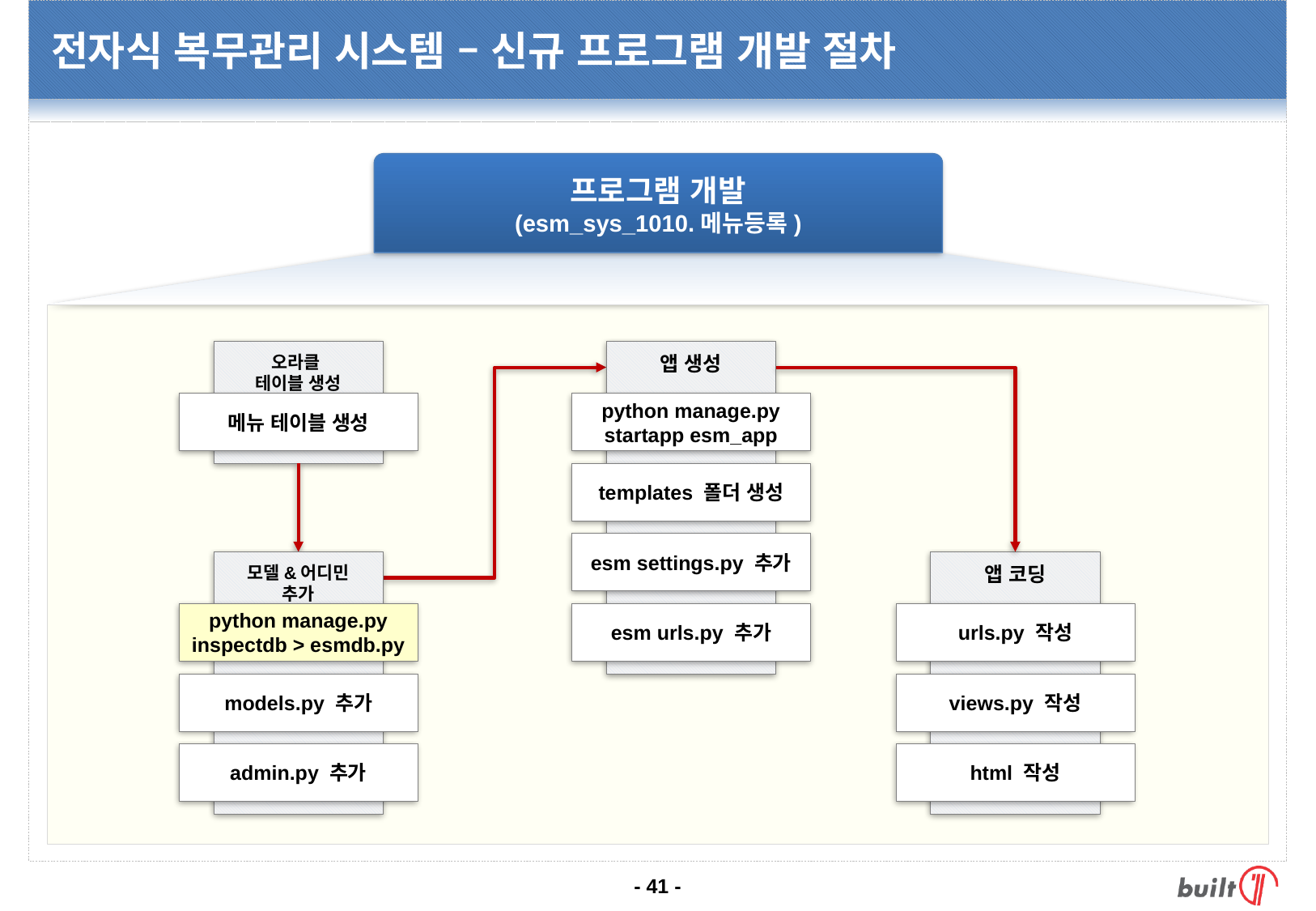

# 전자식 복무관리 시스템 – 신규 프로그램 개발 절차

프로그램 개발
(esm_sys_1010.메뉴등록)

오라클
테이블 생성
메뉴 테이블 생성
앱 생성

python manage.py startapp esm_app
templates 폴더 생성
esm settings.py 추가
esm urls.py 추가

모델&어디민
추가
python manage.py inspectdb > esmdb.py
models.py 추가
admin.py 추가

앱 코딩
urls.py 작성
views.py 작성
html 작성